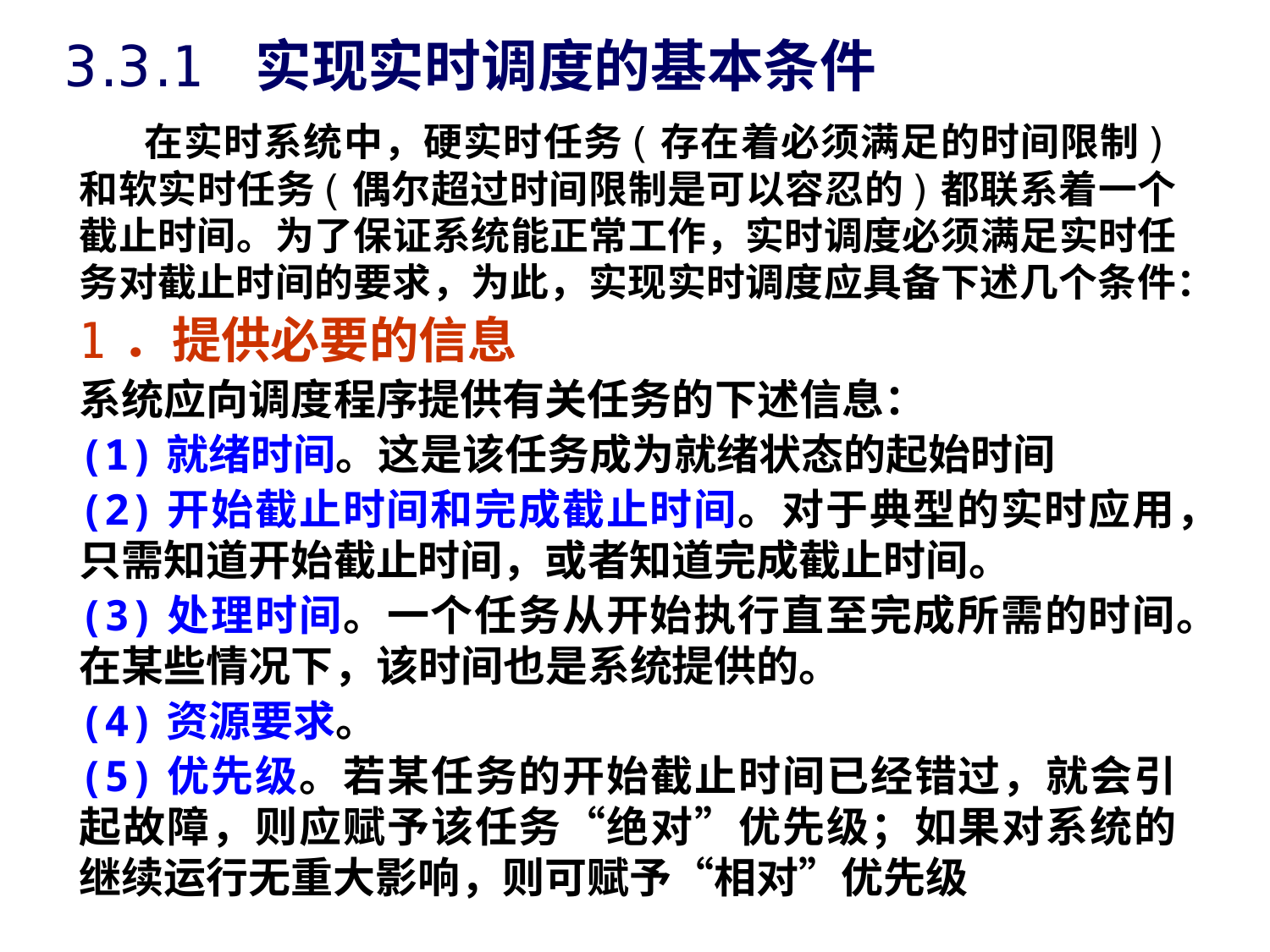

# 3.3.1  实现实时调度的基本条件
     在实时系统中，硬实时任务(存在着必须满足的时间限制)和软实时任务(偶尔超过时间限制是可以容忍的)都联系着一个截止时间。为了保证系统能正常工作，实时调度必须满足实时任务对截止时间的要求，为此，实现实时调度应具备下述几个条件：
1．提供必要的信息
系统应向调度程序提供有关任务的下述信息：
(1)就绪时间。这是该任务成为就绪状态的起始时间
(2)开始截止时间和完成截止时间。对于典型的实时应用，只需知道开始截止时间，或者知道完成截止时间。
(3)处理时间。一个任务从开始执行直至完成所需的时间。在某些情况下，该时间也是系统提供的。
(4)资源要求。
(5)优先级。若某任务的开始截止时间已经错过，就会引起故障，则应赋予该任务“绝对”优先级；如果对系统的继续运行无重大影响，则可赋予“相对”优先级
49